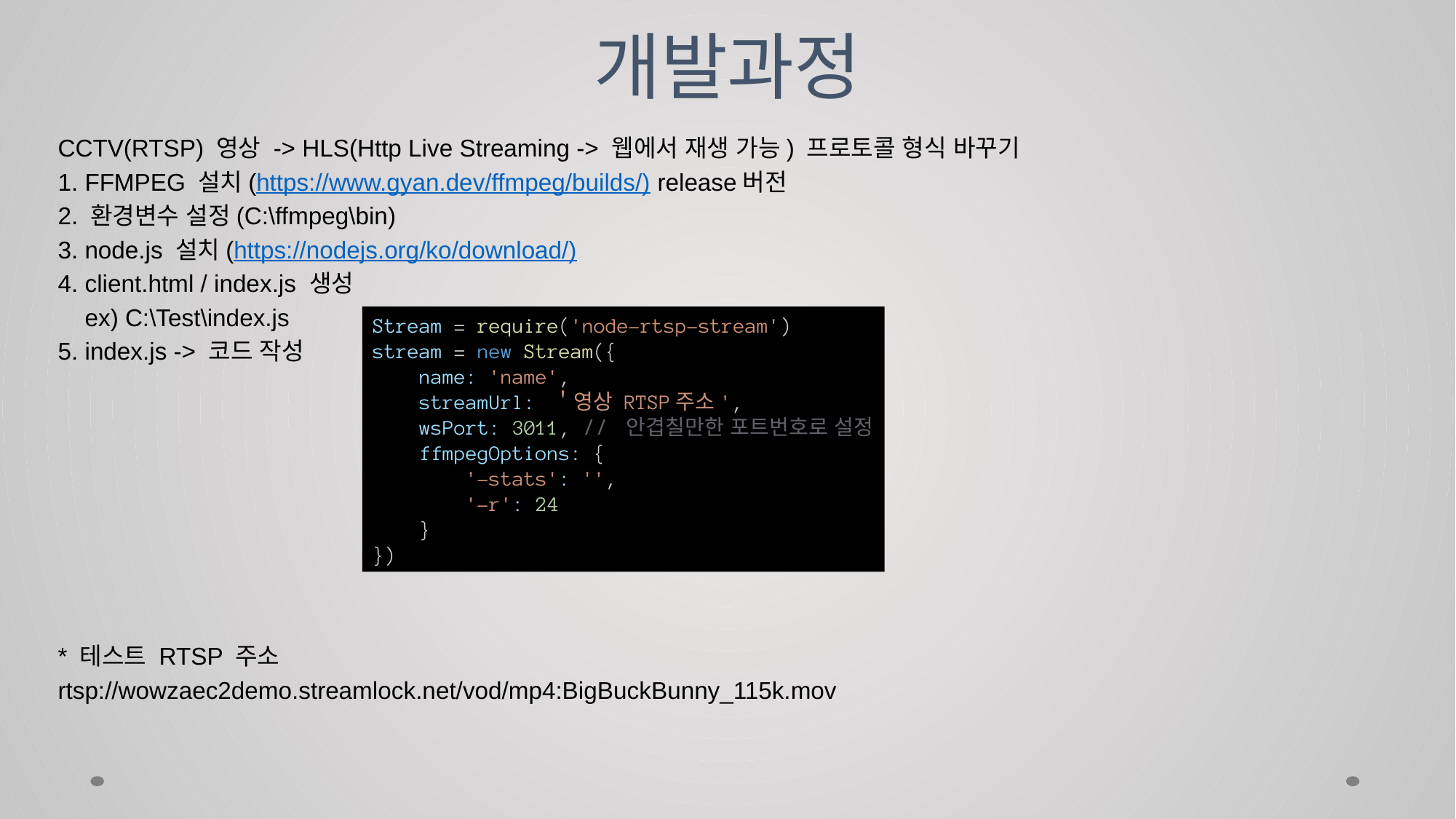

# 개발과정
CCTV(RTSP) 영상 -> HLS(Http Live Streaming -> 웹에서 재생 가능) 프로토콜 형식 바꾸기
1. FFMPEG 설치(https://www.gyan.dev/ffmpeg/builds/) release버전
2. 환경변수 설정(C:\ffmpeg\bin)
3. node.js 설치(https://nodejs.org/ko/download/)
4. client.html / index.js 생성
    ex) C:\Test\index.js
5. index.js -> 코드 작성

* 테스트 RTSP 주소
rtsp://wowzaec2demo.streamlock.net/vod/mp4:BigBuckBunny_115k.mov

Stream = require('node-rtsp-stream')
stream = new Stream({
    name: 'name',
    streamUrl: ＇영상 RTSP주소',
    wsPort: 3011, // 안겹칠만한 포트번호로 설정
    ffmpegOptions: {
        '-stats': '',
        '-r': 24
    }
})